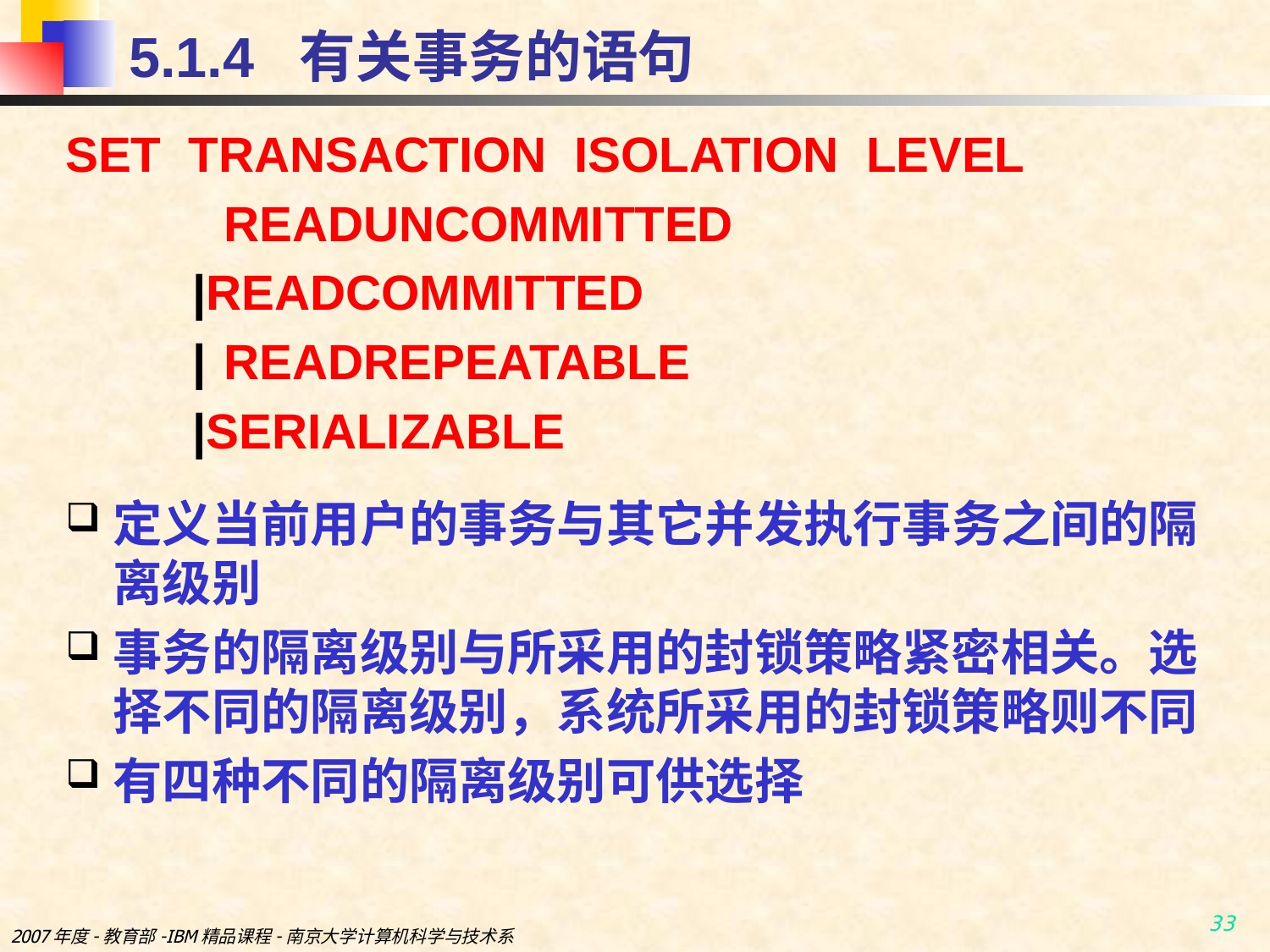

# 5.1.4  有关事务的语句
SET  TRANSACTION  ISOLATION  LEVEL
	READUNCOMMITTED
|READCOMMITTED
|	READREPEATABLE
|SERIALIZABLE

定义当前用户的事务与其它并发执行事务之间的隔离级别
事务的隔离级别与所采用的封锁策略紧密相关。选择不同的隔离级别，系统所采用的封锁策略则不同
有四种不同的隔离级别可供选择
33